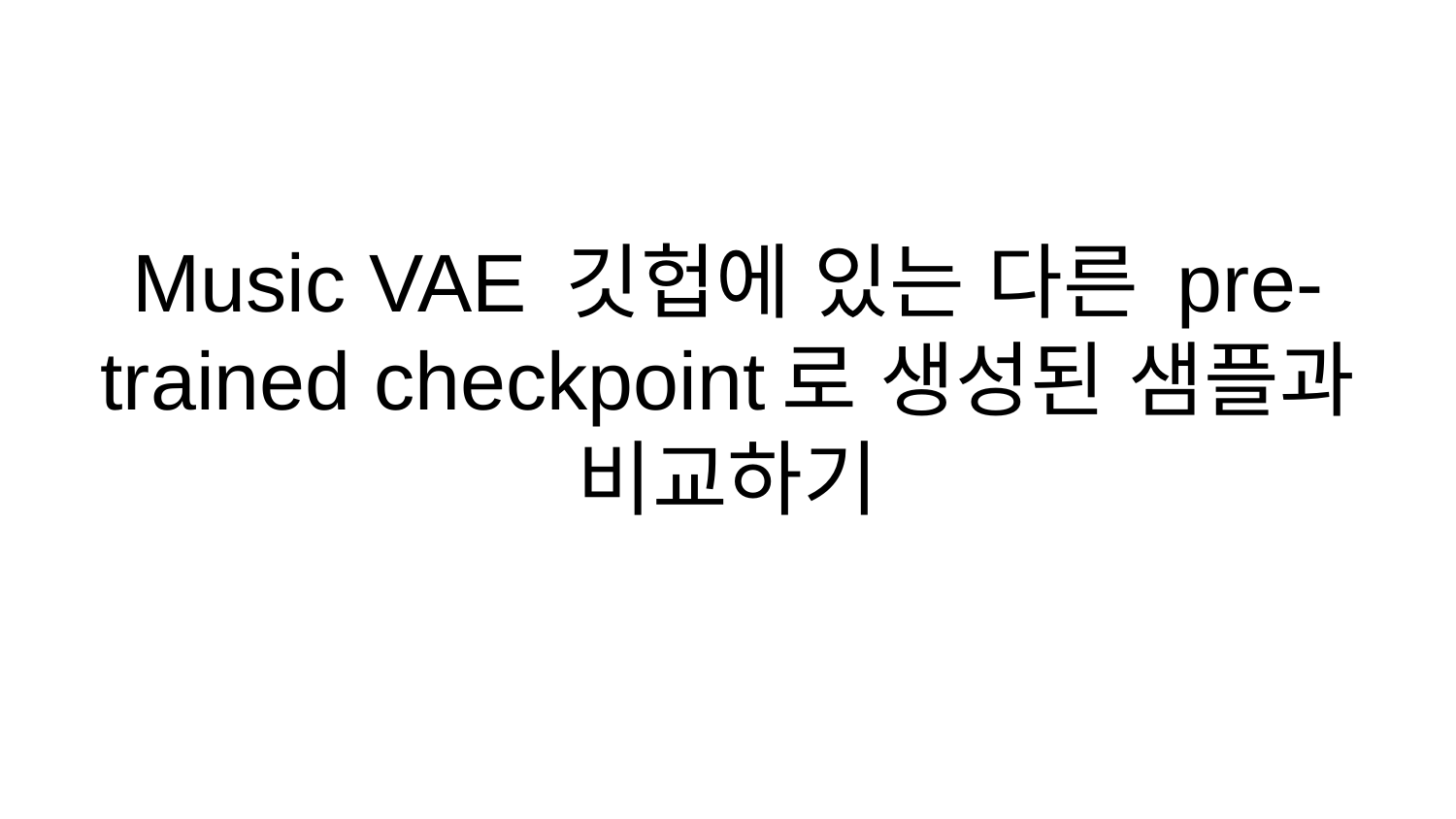

# Music VAE 깃헙에 있는 다른 pre-trained checkpoint로 생성된 샘플과 비교하기